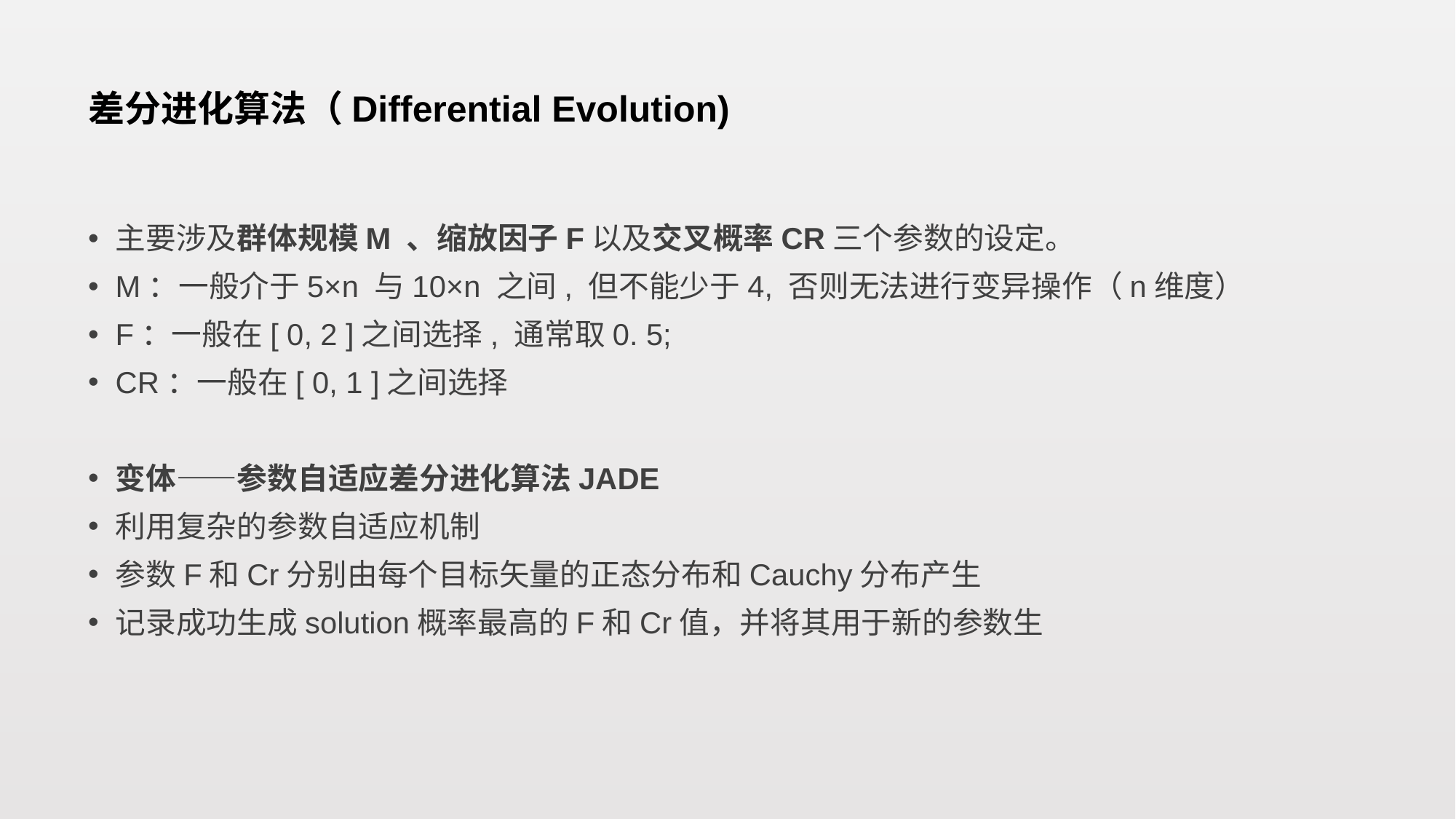

# 差分进化算法（Differential Evolution)
主要涉及群体规模M 、缩放因子F以及交叉概率CR三个参数的设定。
M：一般介于5×n 与10×n 之间, 但不能少于4, 否则无法进行变异操作（n维度）
F：一般在[ 0, 2 ]之间选择, 通常取0. 5;
CR：一般在[ 0, 1 ]之间选择

变体——参数自适应差分进化算法JADE
利用复杂的参数自适应机制
参数F和Cr分别由每个目标矢量的正态分布和Cauchy分布产生
记录成功生成solution概率最高的F和Cr值，并将其用于新的参数生